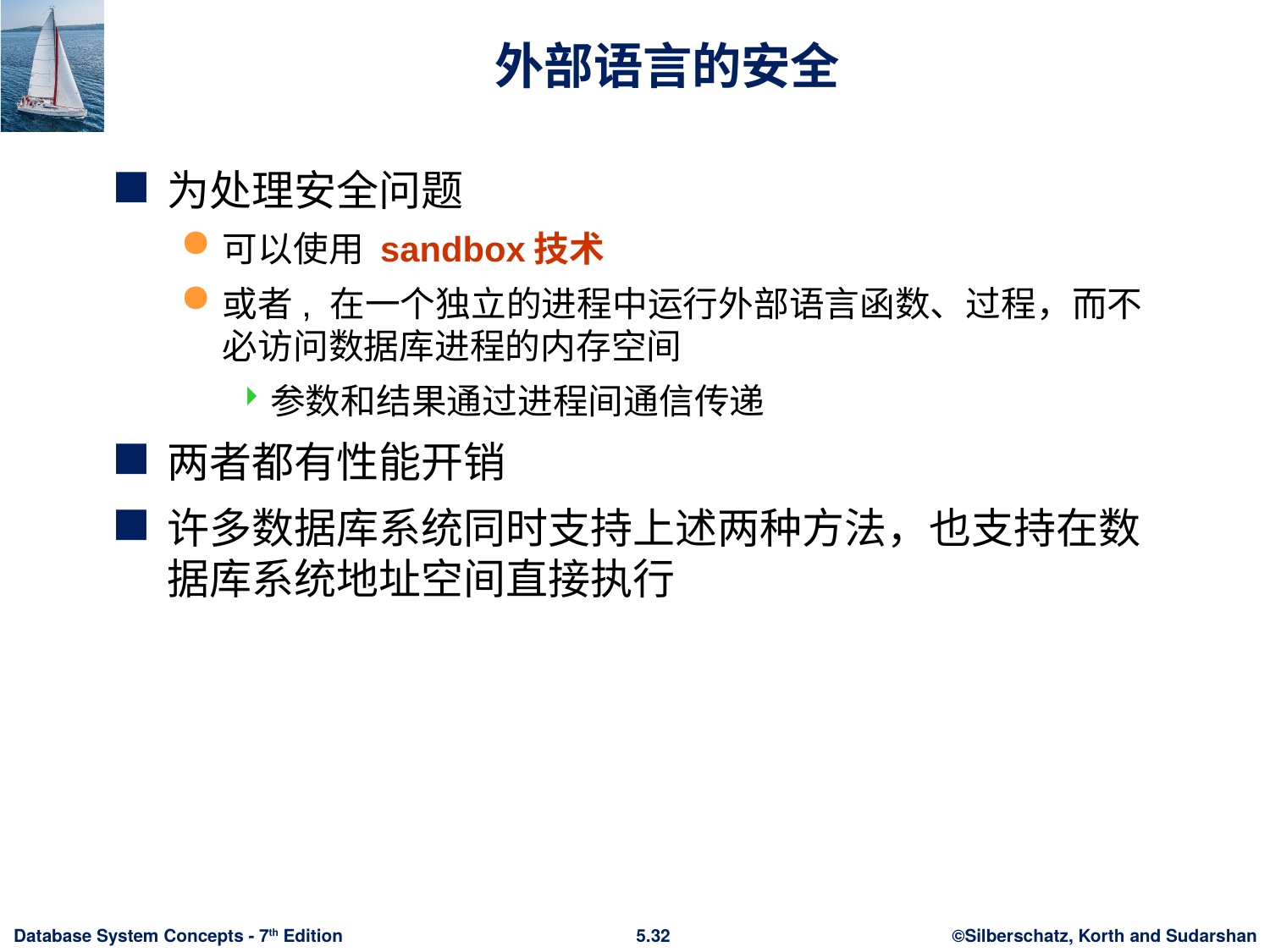

# 外部语言的安全
为处理安全问题
可以使用 sandbox技术
或者, 在一个独立的进程中运行外部语言函数、过程，而不必访问数据库进程的内存空间
参数和结果通过进程间通信传递
两者都有性能开销
许多数据库系统同时支持上述两种方法，也支持在数据库系统地址空间直接执行